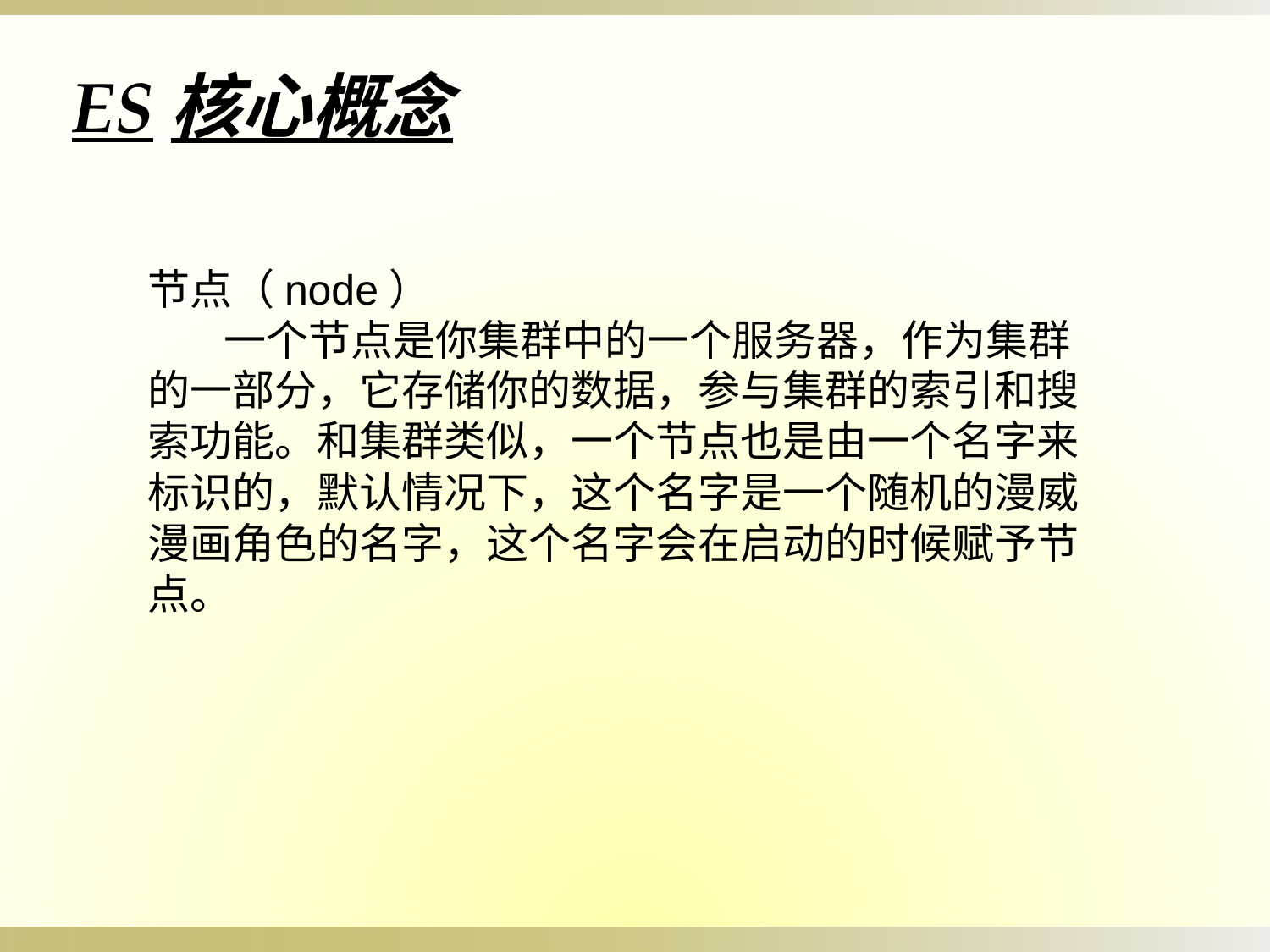

ES核心概念
节点（node）
        一个节点是你集群中的一个服务器，作为集群的一部分，它存储你的数据，参与集群的索引和搜索功能。和集群类似，一个节点也是由一个名字来标识的，默认情况下，这个名字是一个随机的漫威漫画角色的名字，这个名字会在启动的时候赋予节点。